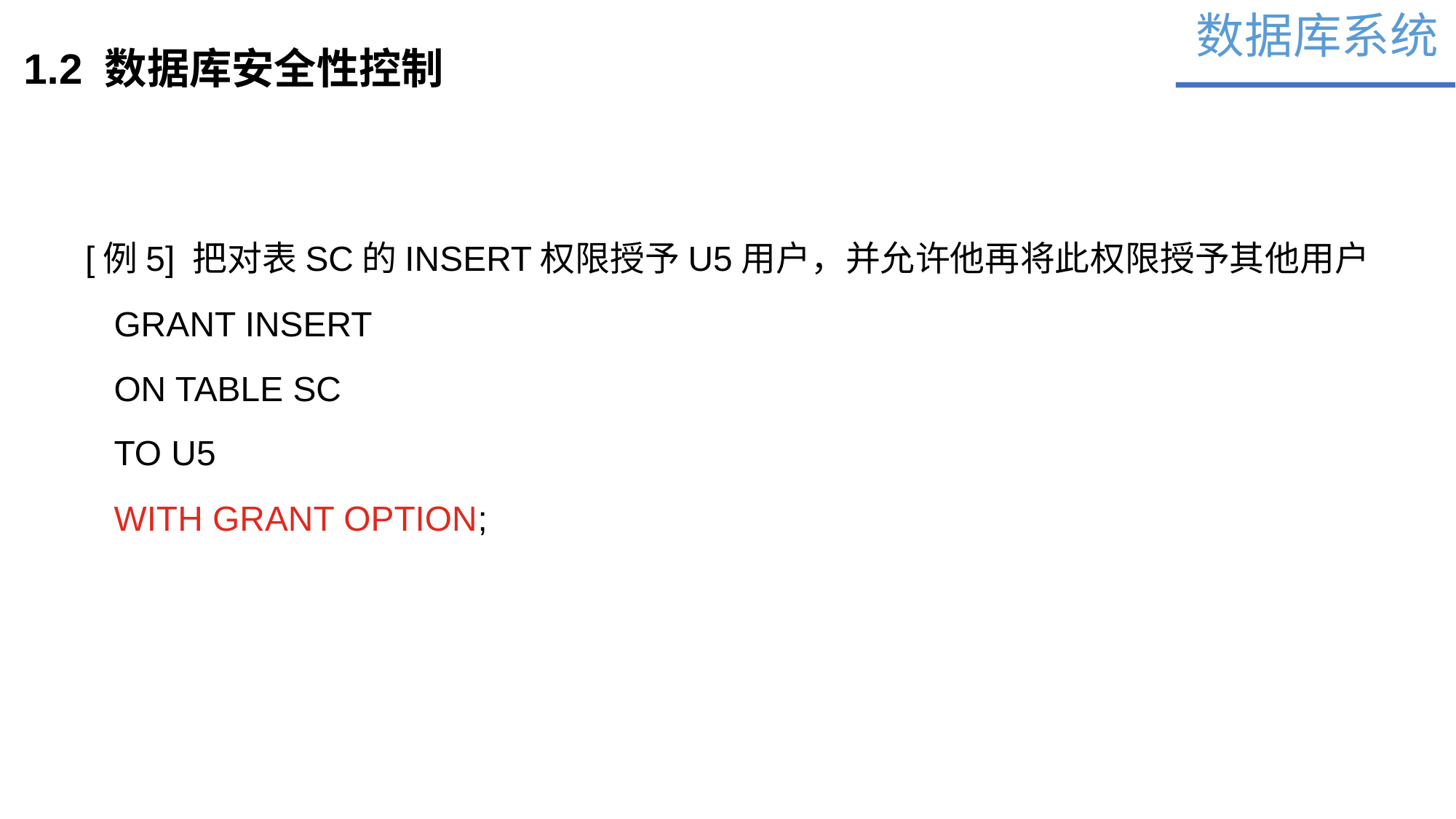

数据库系统
1.2 数据库安全性控制

 [例5] 把对表SC的INSERT权限授予U5用户，并允许他再将此权限授予其他用户
    GRANT INSERT
    ON TABLE SC
    TO U5
    WITH GRANT OPTION;